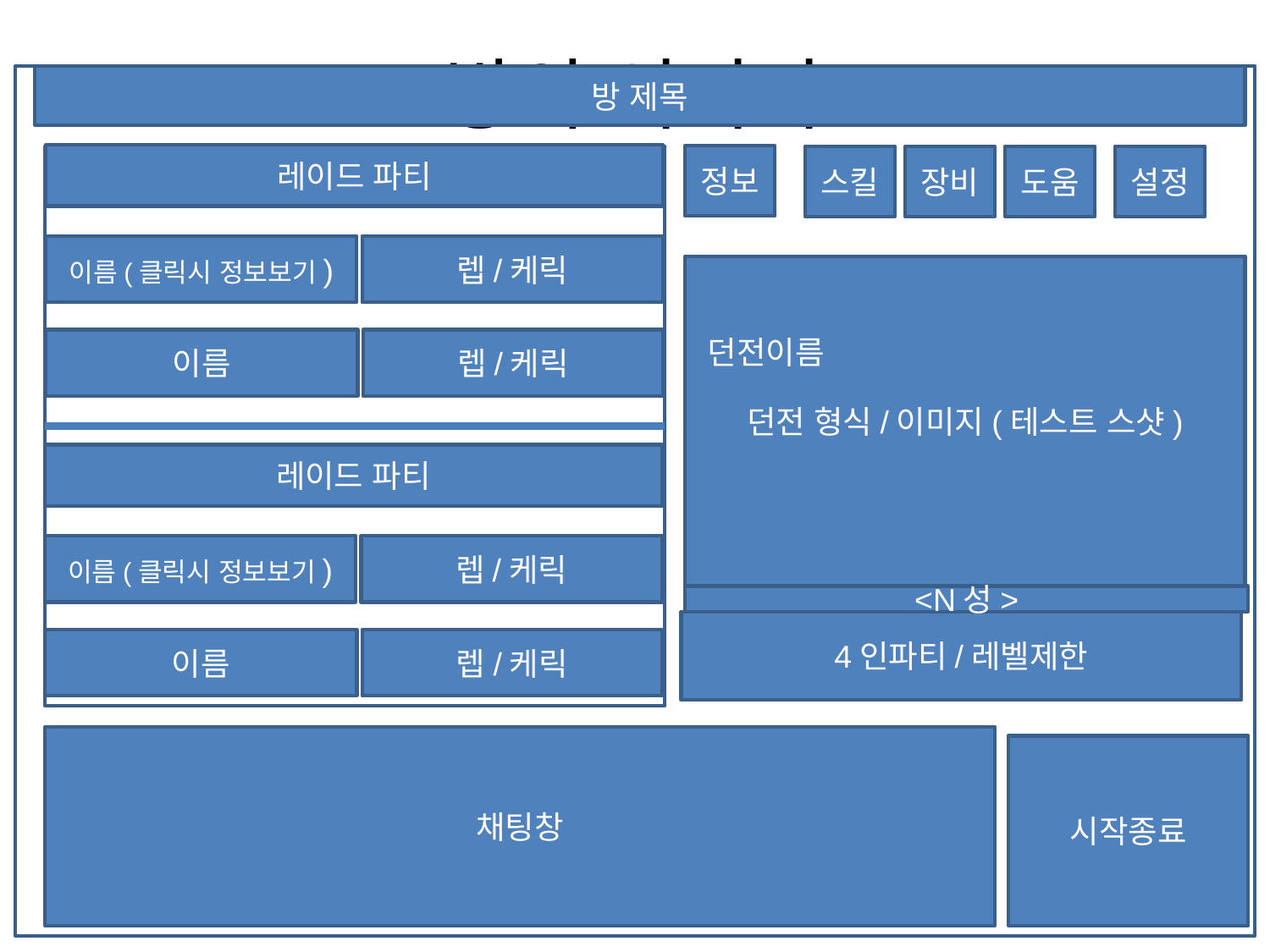

# 방의 이미지

방 제목
레이드 파티
정보

스킬
장비
도움
설정
이름(클릭시 정보보기)
렙/케릭
던전 형식/이미지(테스트 스샷)
던전이름
이름
렙/케릭
레이드 파티
이름(클릭시 정보보기)
렙/케릭
<N성>
4인파티/레벨제한
이름
렙/케릭
채팅창
시작종료